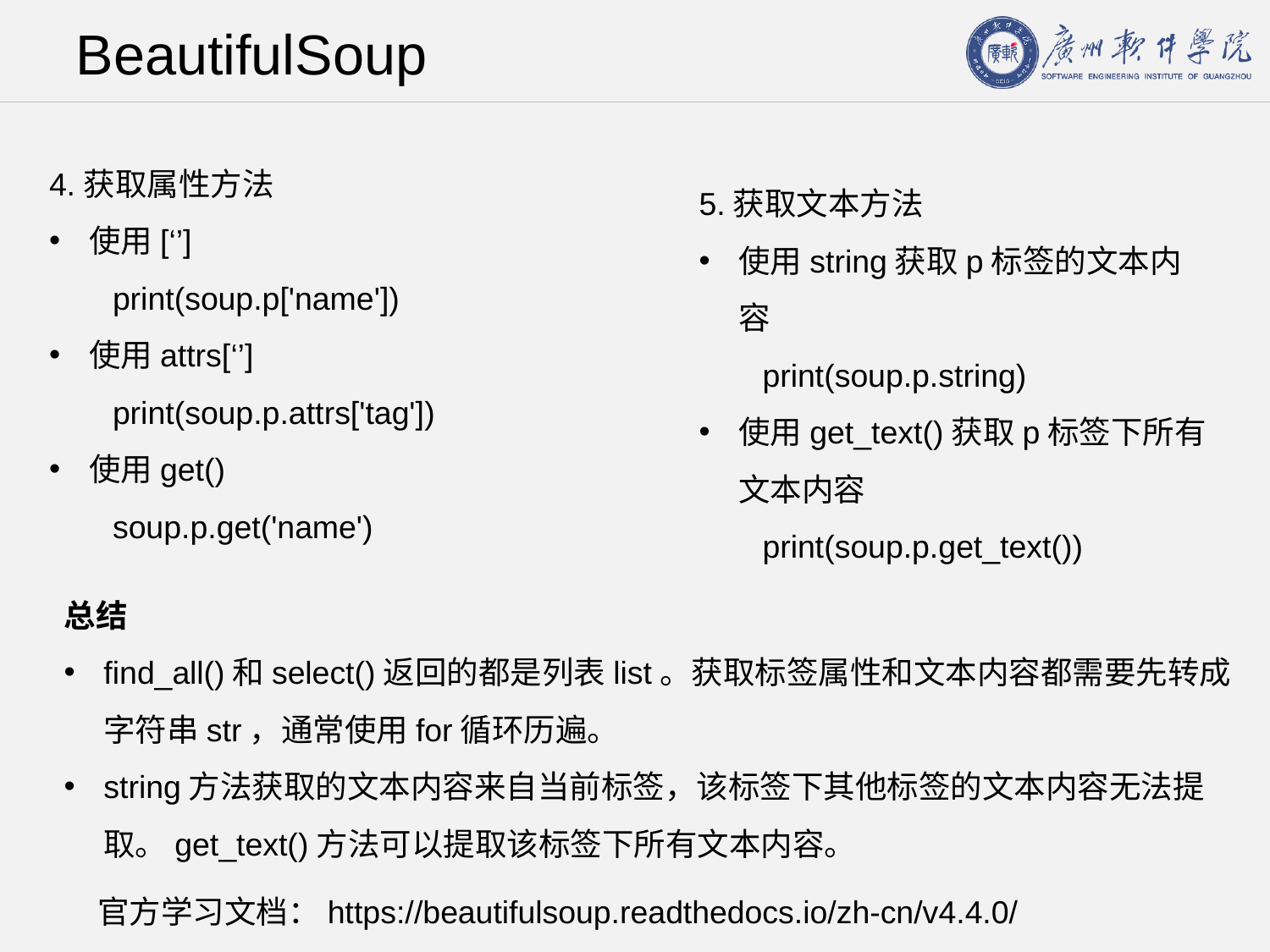

# BeautifulSoup
4.获取属性方法
使用[‘’]
print(soup.p['name'])
使用attrs[‘’]
print(soup.p.attrs['tag'])
使用get()
soup.p.get('name')

5.获取文本方法
使用string获取p标签的文本内容
print(soup.p.string)
使用get_text()获取p标签下所有文本内容
print(soup.p.get_text())

总结
find_all()和select()返回的都是列表list。获取标签属性和文本内容都需要先转成字符串str，通常使用for循环历遍。
string方法获取的文本内容来自当前标签，该标签下其他标签的文本内容无法提取。get_text()方法可以提取该标签下所有文本内容。
官方学习文档：https://beautifulsoup.readthedocs.io/zh-cn/v4.4.0/